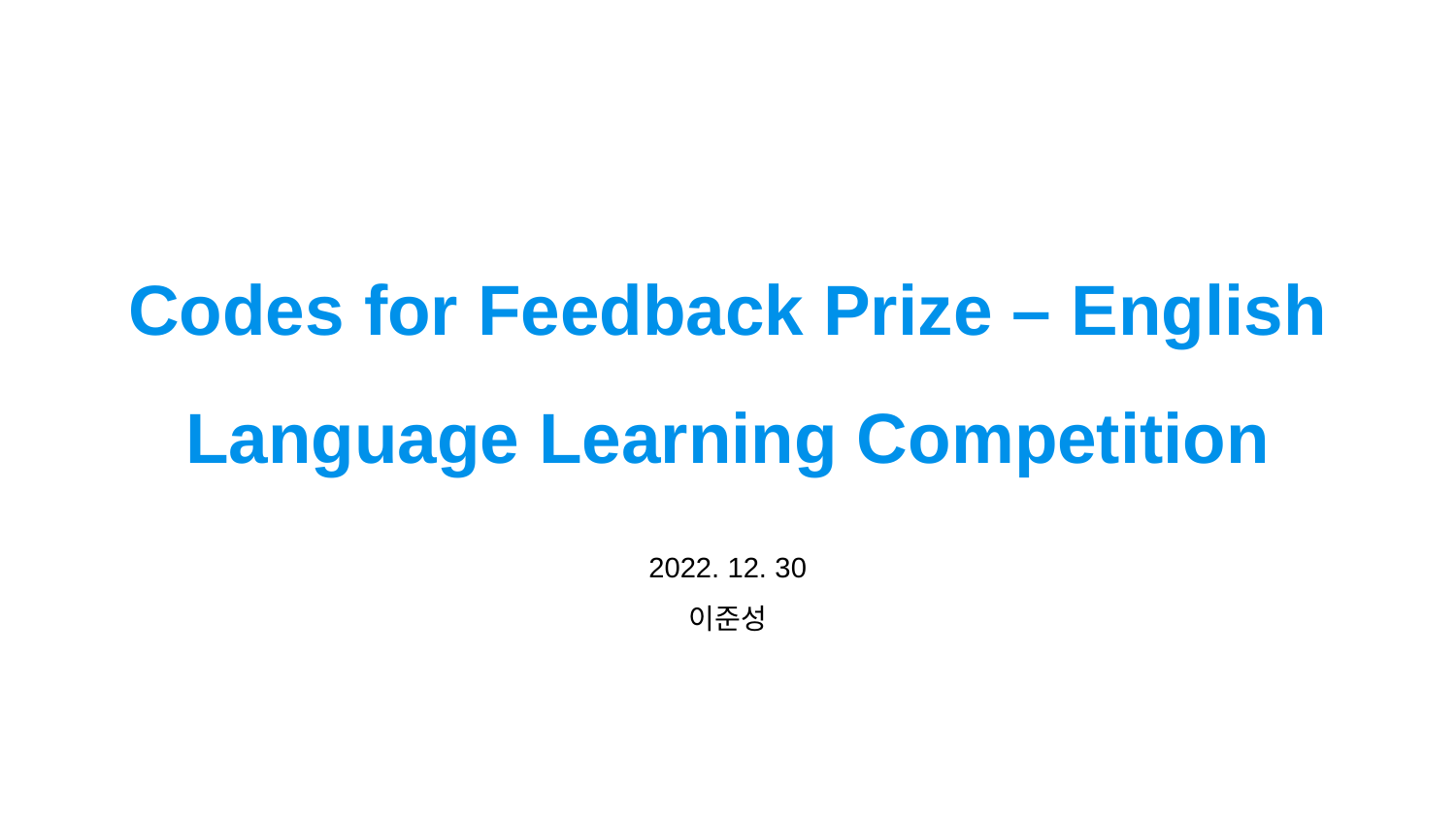

# Codes for Feedback Prize – English Language Learning Competition
2022. 12. 30
이준성